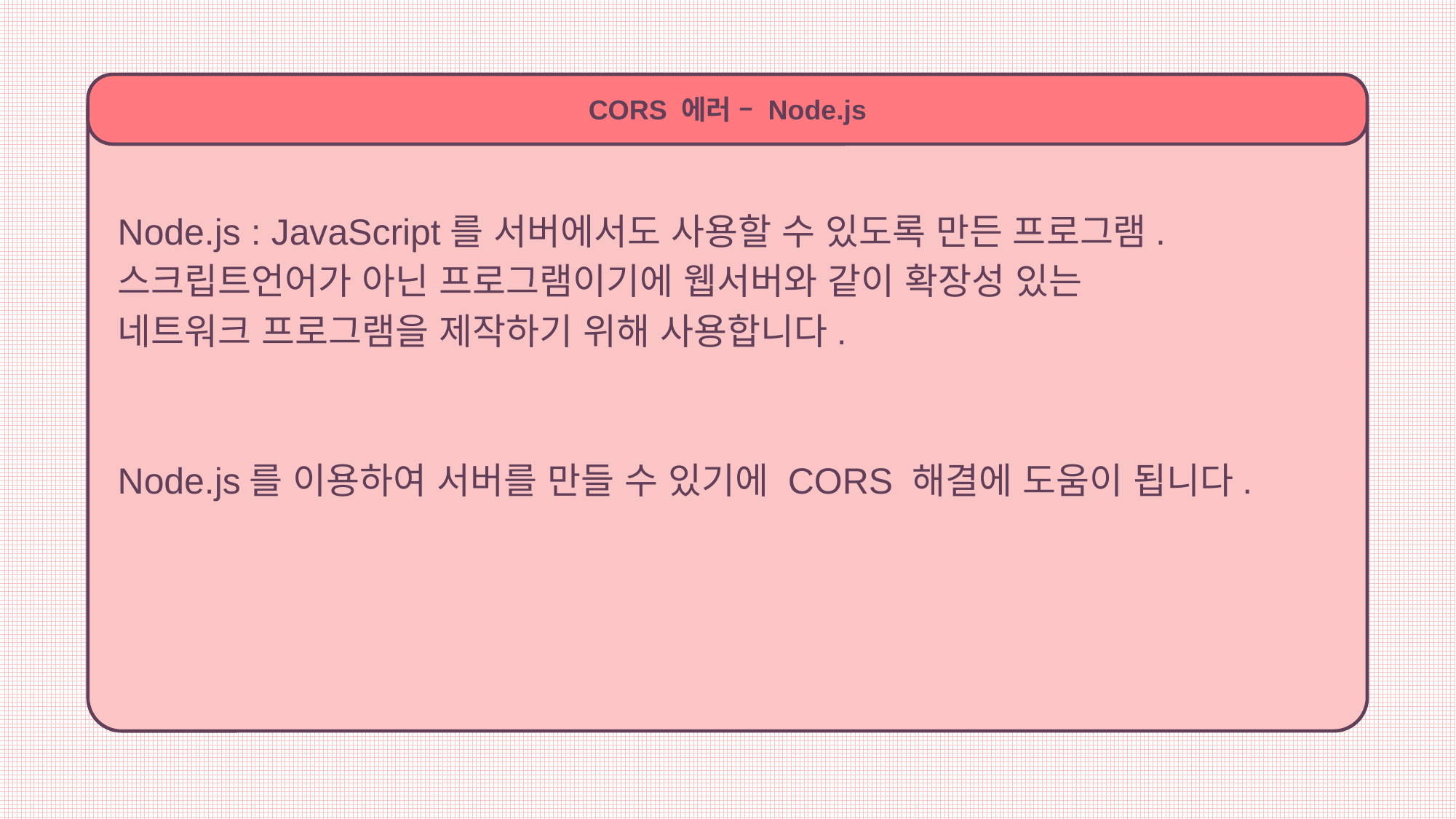

CORS 에러 – Node.js
Node.js : JavaScript를 서버에서도 사용할 수 있도록 만든 프로그램.
스크립트언어가 아닌 프로그램이기에 웹서버와 같이 확장성 있는
네트워크 프로그램을 제작하기 위해 사용합니다.

Node.js를 이용하여 서버를 만들 수 있기에 CORS 해결에 도움이 됩니다.